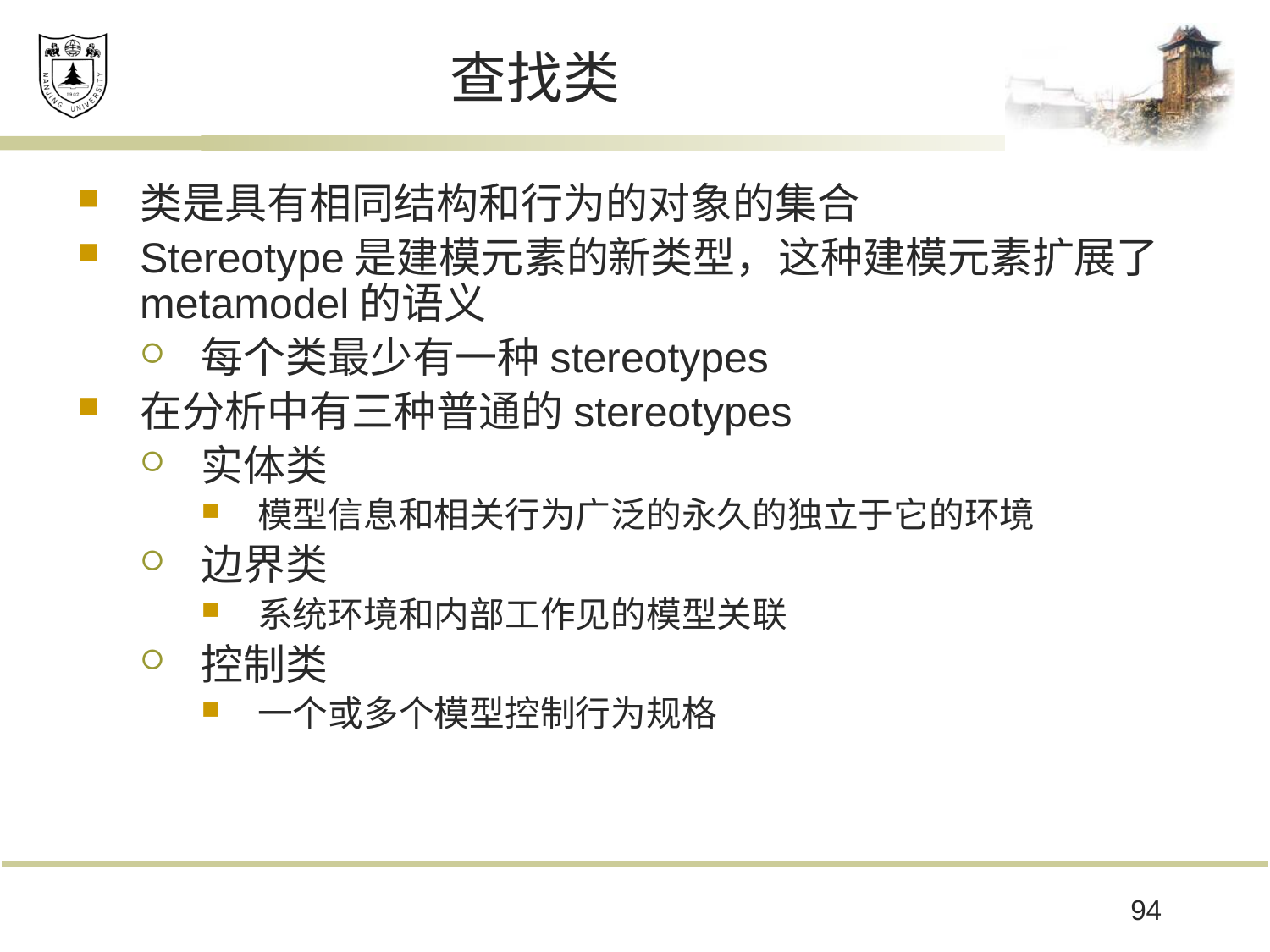

# 查找类
类是具有相同结构和行为的对象的集合
Stereotype是建模元素的新类型，这种建模元素扩展了metamodel的语义
每个类最少有一种stereotypes
在分析中有三种普通的stereotypes
实体类
模型信息和相关行为广泛的永久的独立于它的环境
边界类
系统环境和内部工作见的模型关联
控制类
一个或多个模型控制行为规格
94